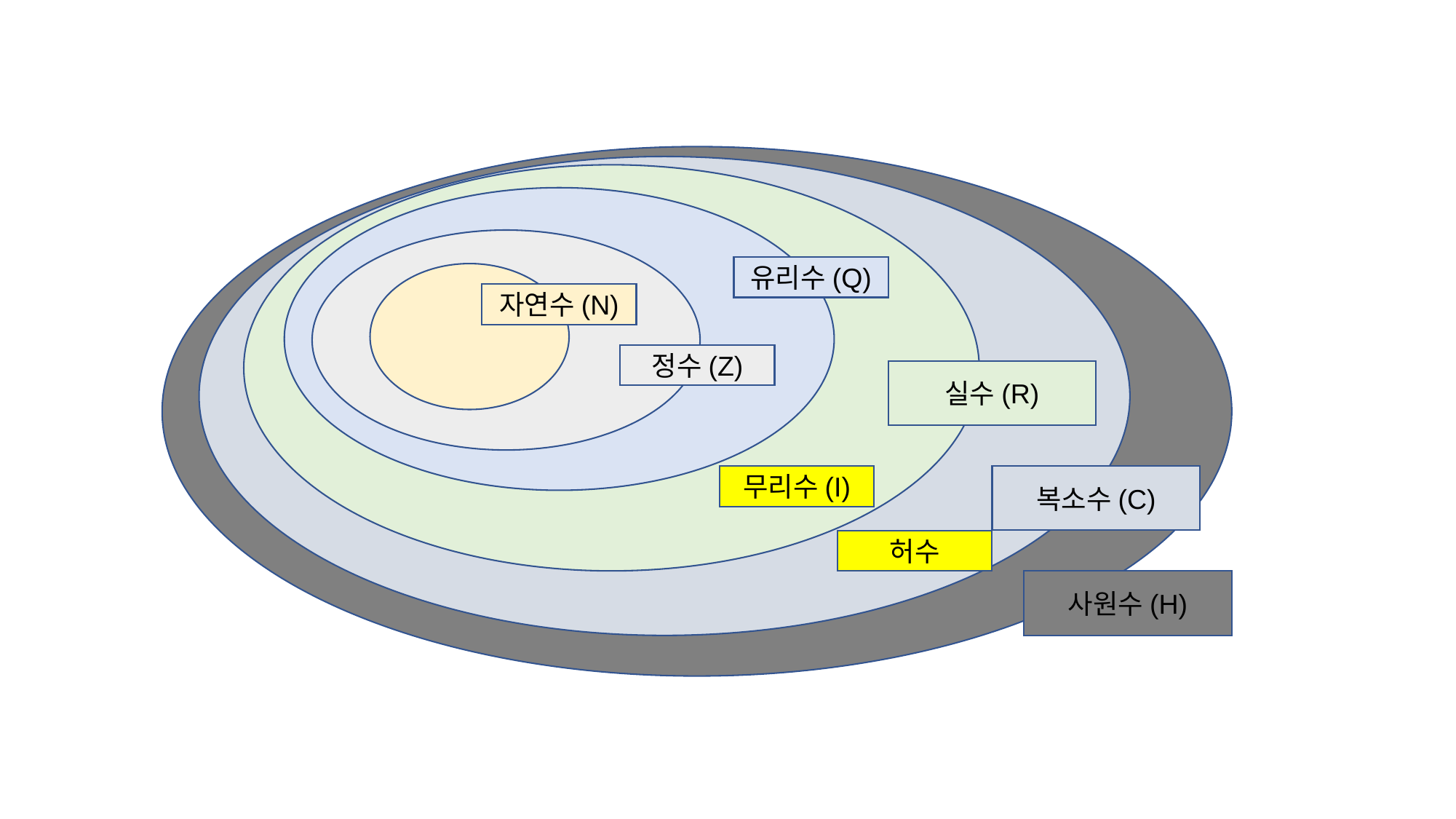

유리수(Q)

자연수(N)
정수(Z)
실수(R)
복소수(C)
무리수(I)
허수
사원수(H)